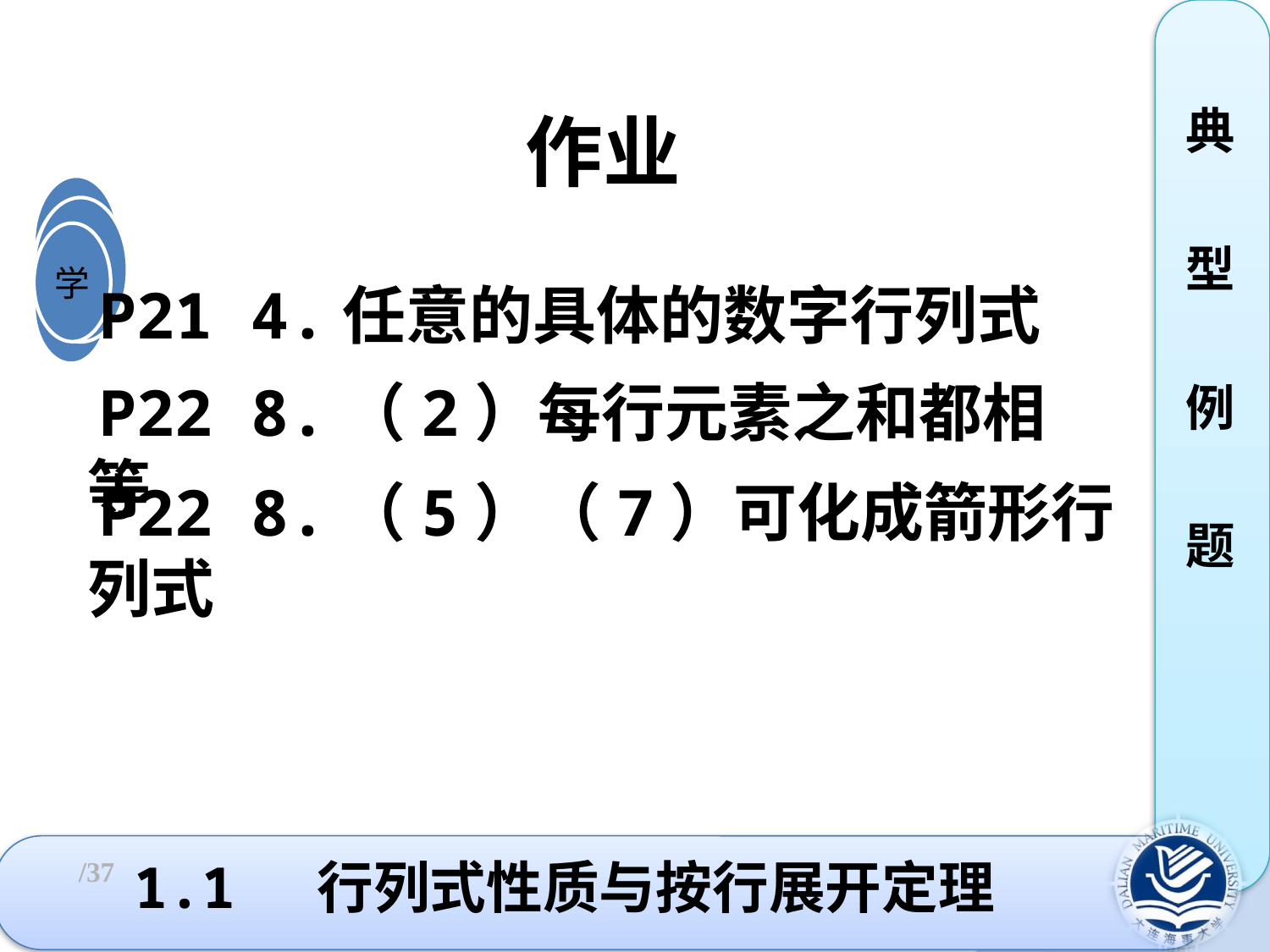

典

型

例

题
 作业
 P21 4.任意的具体的数字行列式
 P22 8.（2）每行元素之和都相等
 P22 8.（5）（7）可化成箭形行列式
37
# 1.1  行列式性质与按行展开定理
/37